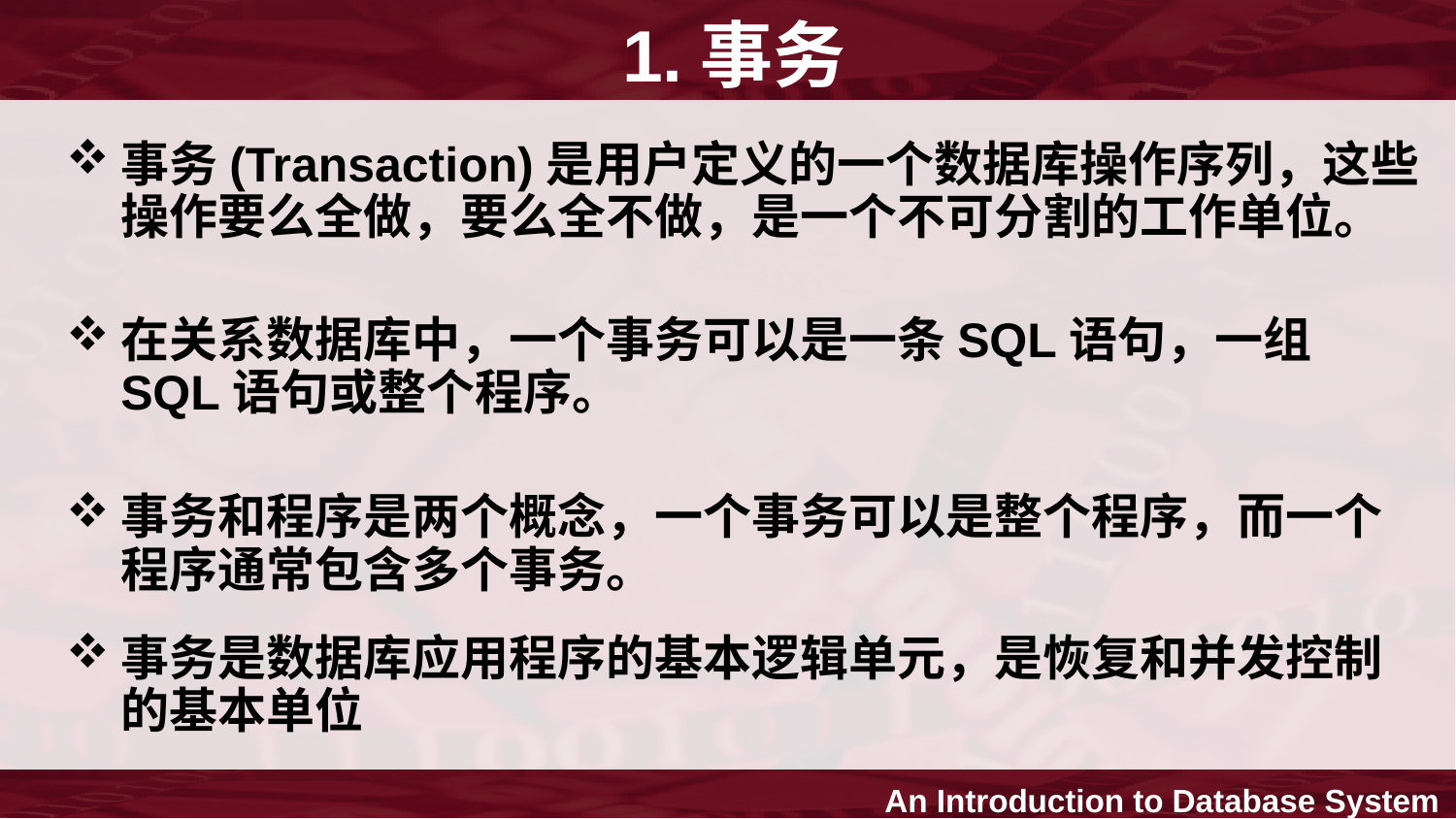

1.事务
事务(Transaction)是用户定义的一个数据库操作序列，这些操作要么全做，要么全不做，是一个不可分割的工作单位。

在关系数据库中，一个事务可以是一条SQL语句，一组SQL语句或整个程序。

事务和程序是两个概念，一个事务可以是整个程序，而一个程序通常包含多个事务。
事务是数据库应用程序的基本逻辑单元，是恢复和并发控制的基本单位